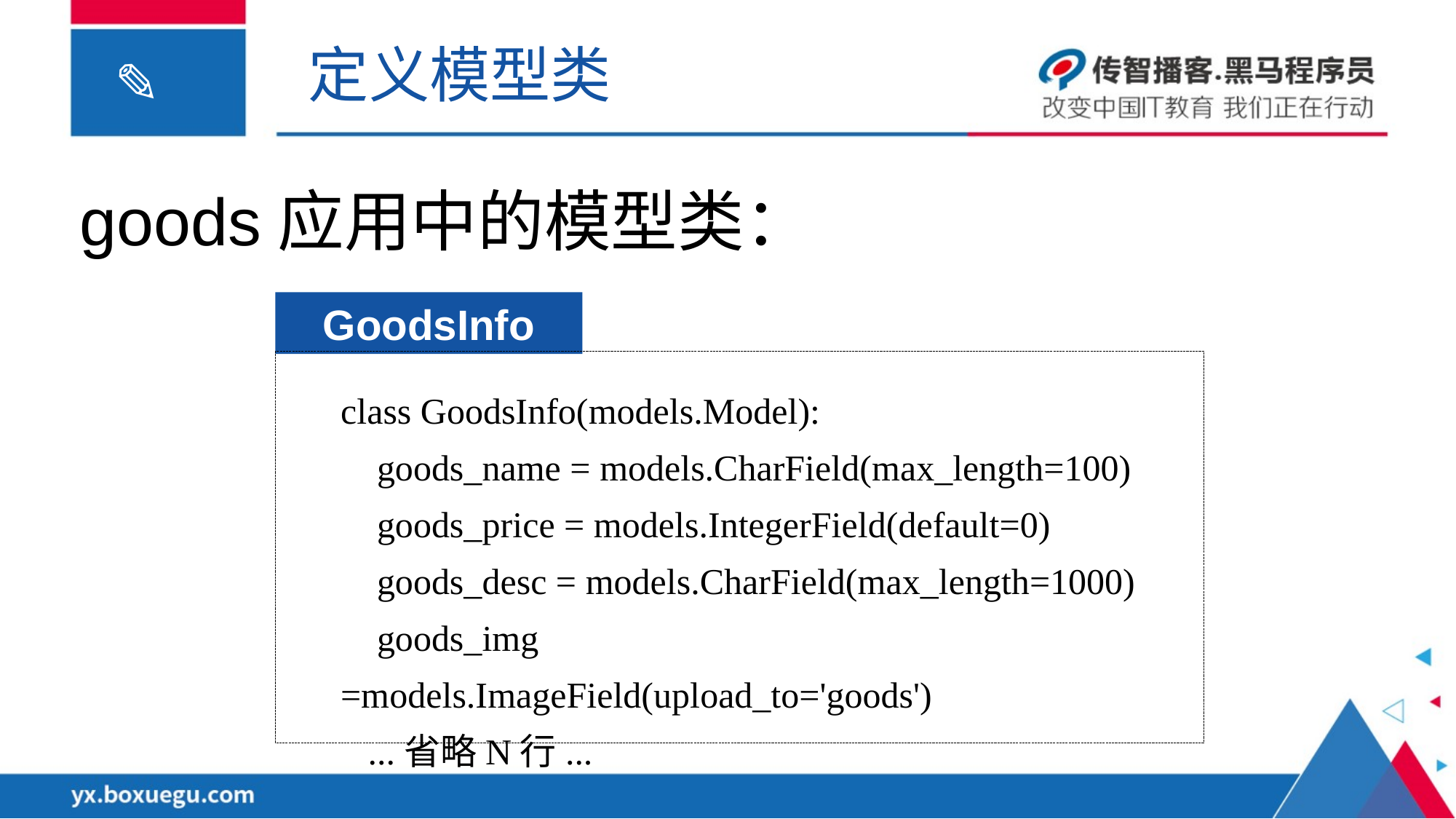

定义模型类
goods应用中的模型类：
GoodsInfo

class GoodsInfo(models.Model):
    goods_name = models.CharField(max_length=100)
    goods_price = models.IntegerField(default=0)
    goods_desc = models.CharField(max_length=1000)
    goods_img =models.ImageField(upload_to='goods')
   ...省略N行...